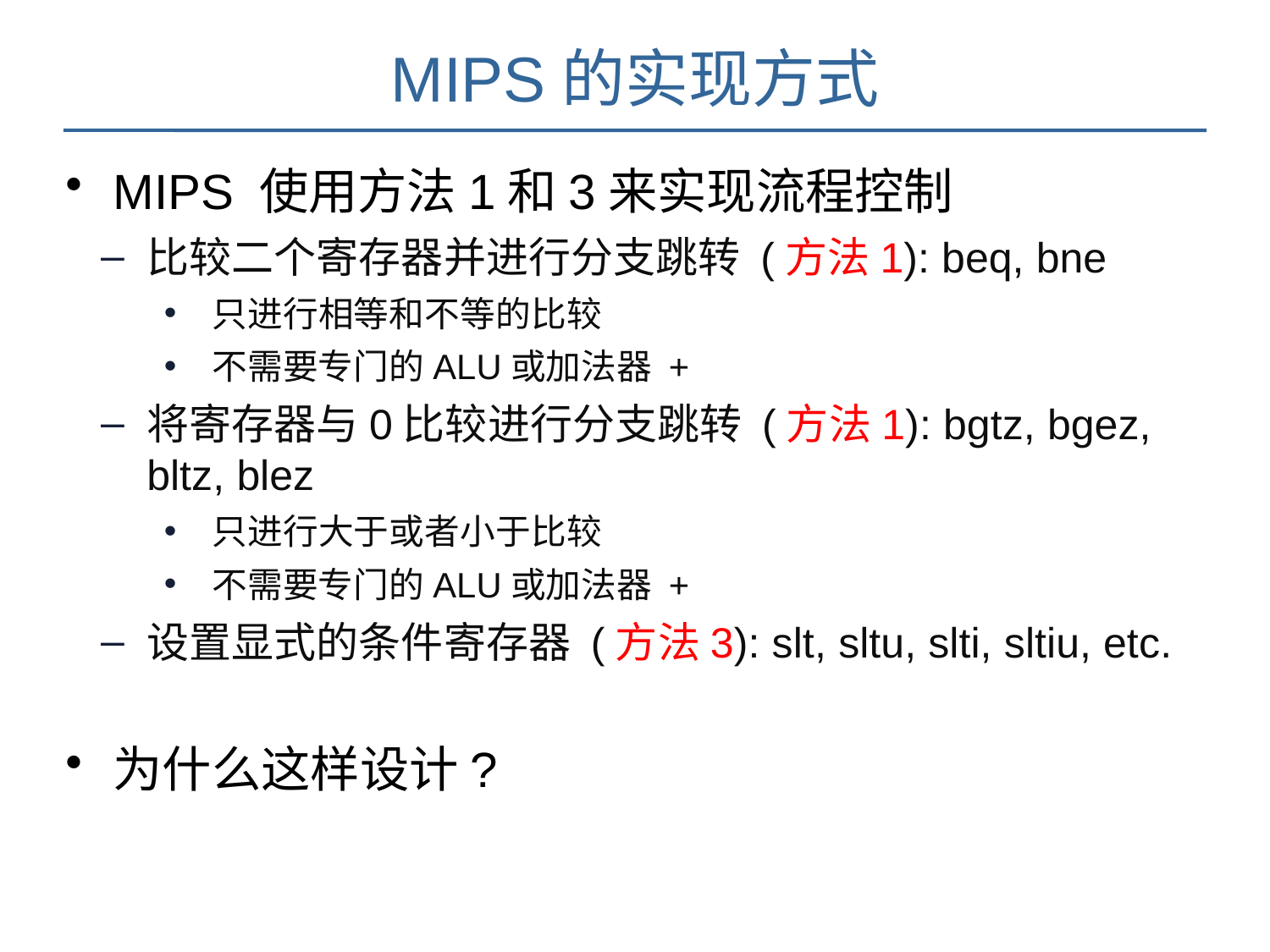

# MIPS的实现方式
MIPS 使用方法1和3来实现流程控制
比较二个寄存器并进行分支跳转 (方法1): beq, bne
只进行相等和不等的比较
不需要专门的ALU或加法器 +
将寄存器与0比较进行分支跳转 (方法1): bgtz, bgez, bltz, blez
只进行大于或者小于比较
不需要专门的ALU或加法器 +
设置显式的条件寄存器 (方法3): slt, sltu, slti, sltiu, etc.

为什么这样设计?